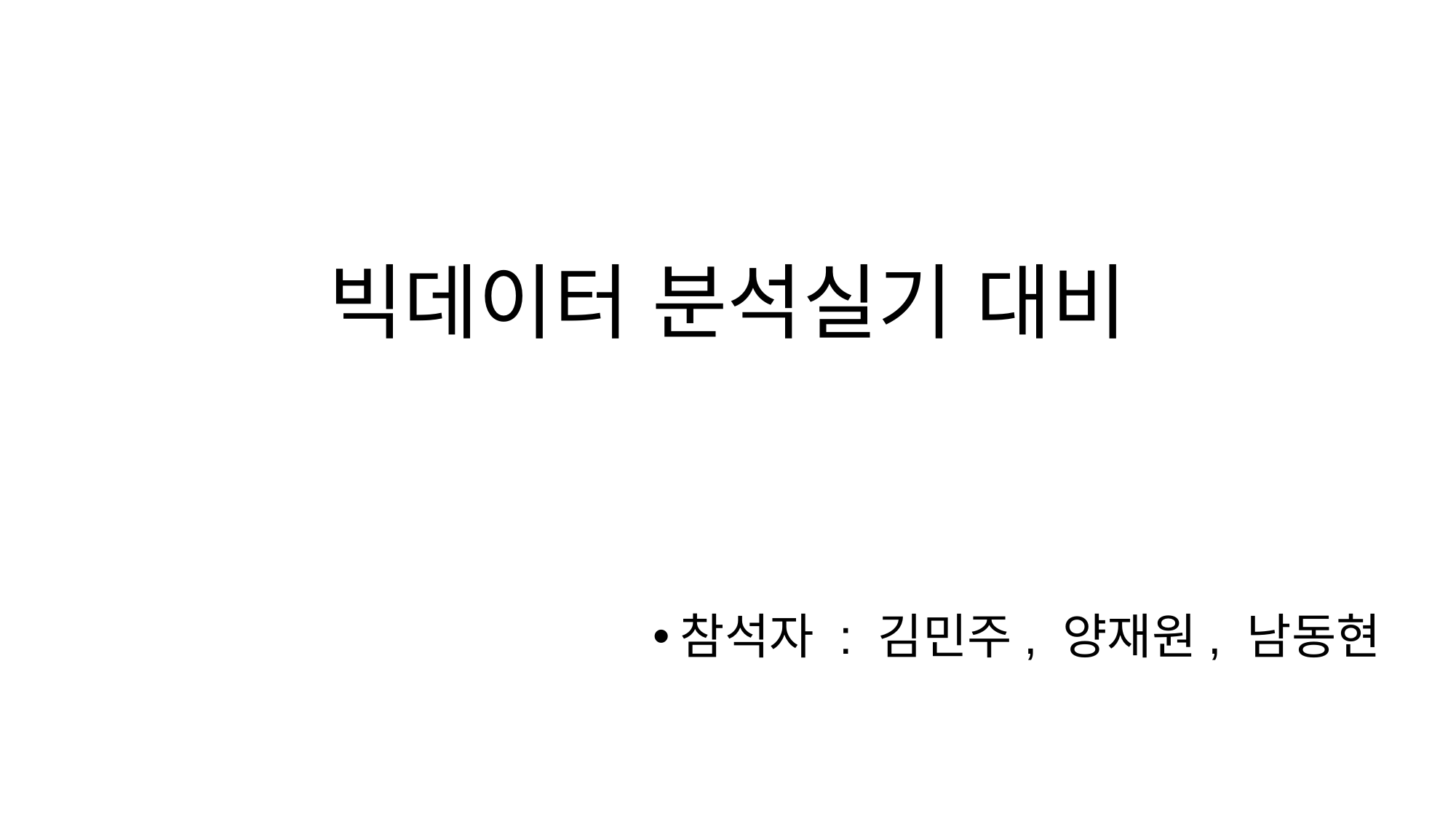

# 빅데이터 분석실기 대비
참석자 : 김민주, 양재원, 남동현